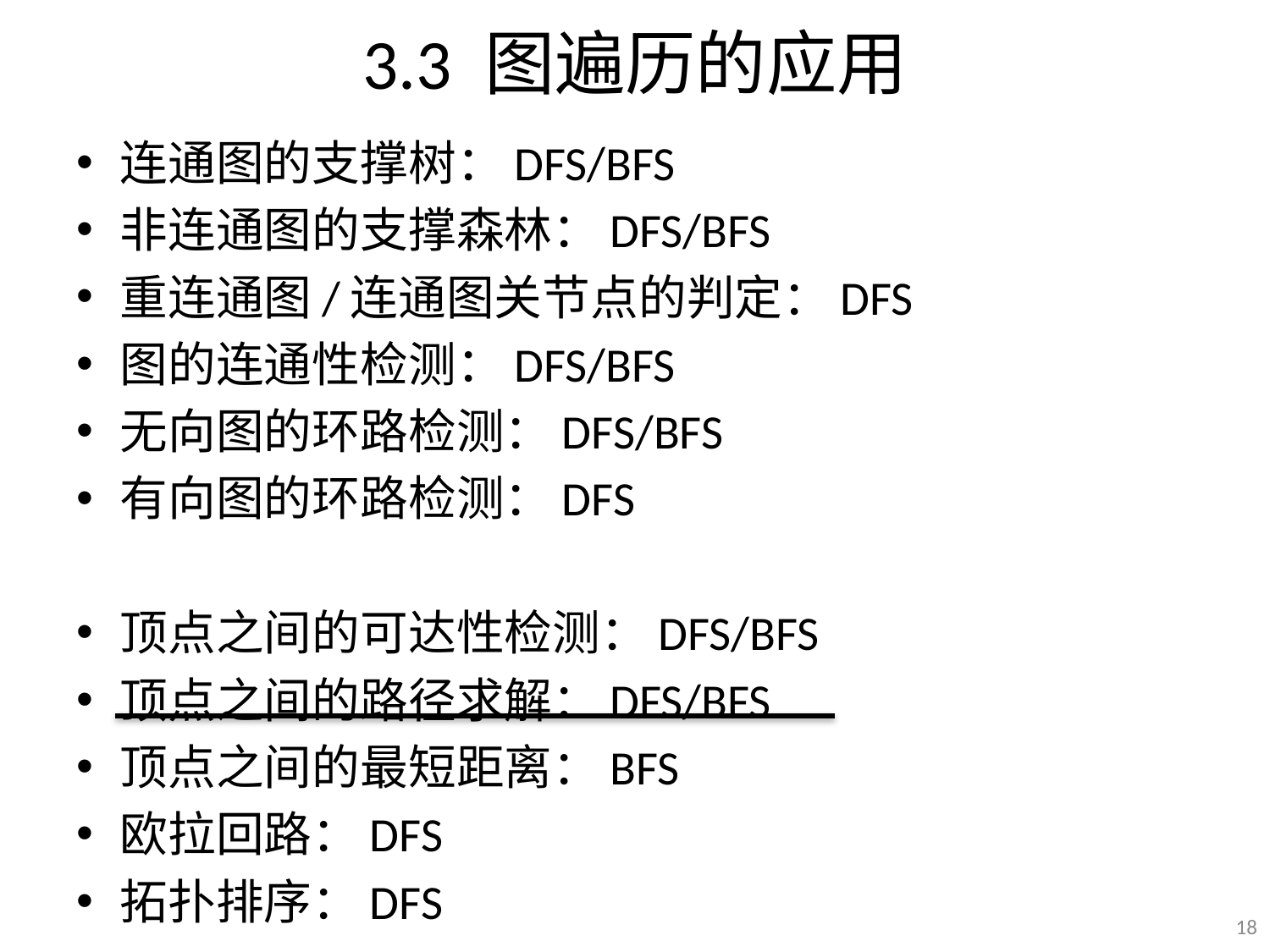

# 3.3 图遍历的应用
连通图的支撑树：DFS/BFS
非连通图的支撑森林：DFS/BFS
重连通图/连通图关节点的判定：DFS
图的连通性检测：DFS/BFS
无向图的环路检测：DFS/BFS
有向图的环路检测：DFS

顶点之间的可达性检测：DFS/BFS
顶点之间的路径求解：DFS/BFS
顶点之间的最短距离：BFS
欧拉回路：DFS
拓扑排序：DFS

18